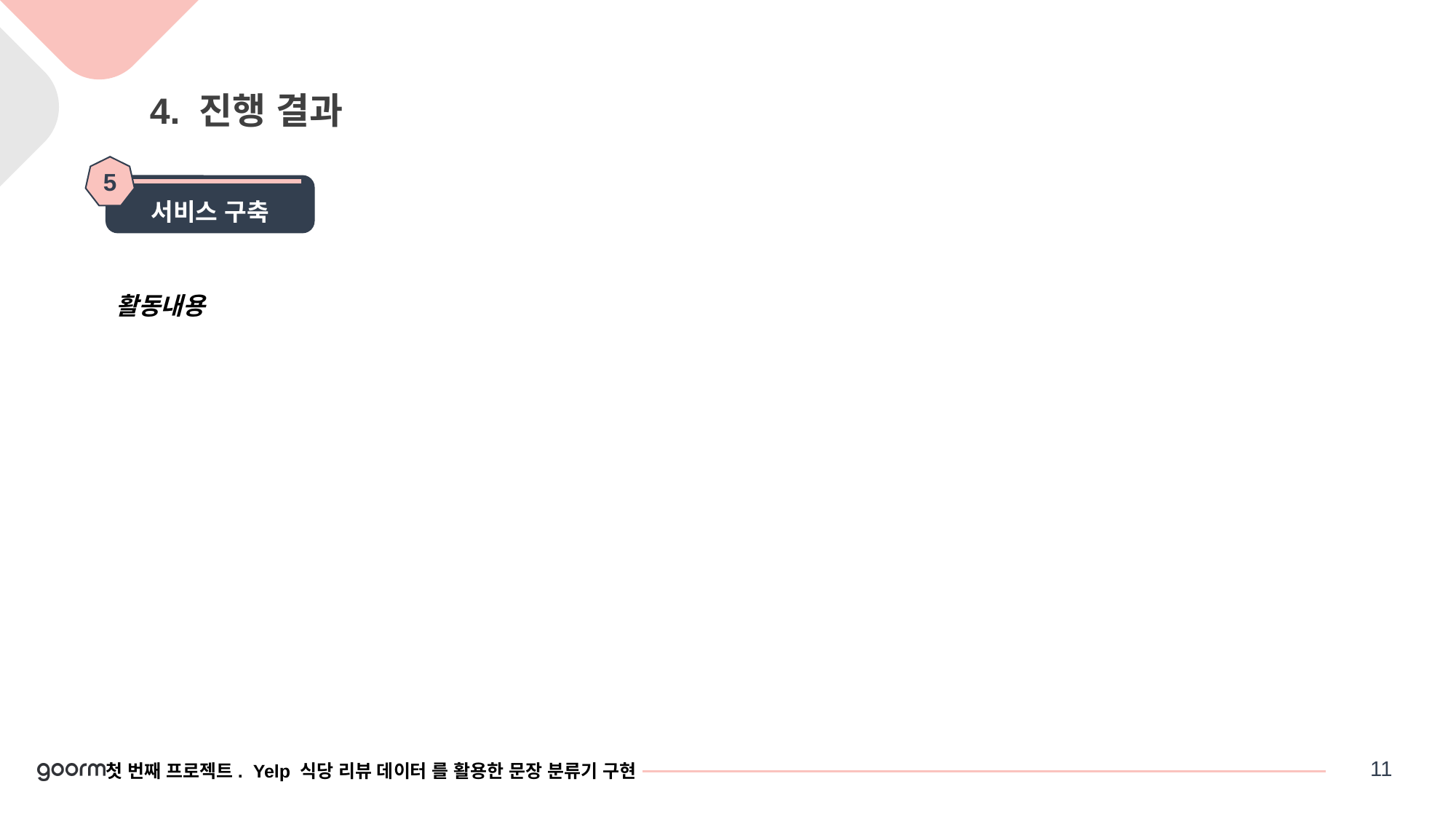

4. 진행 결과
5

서비스 구축
활동내용
11